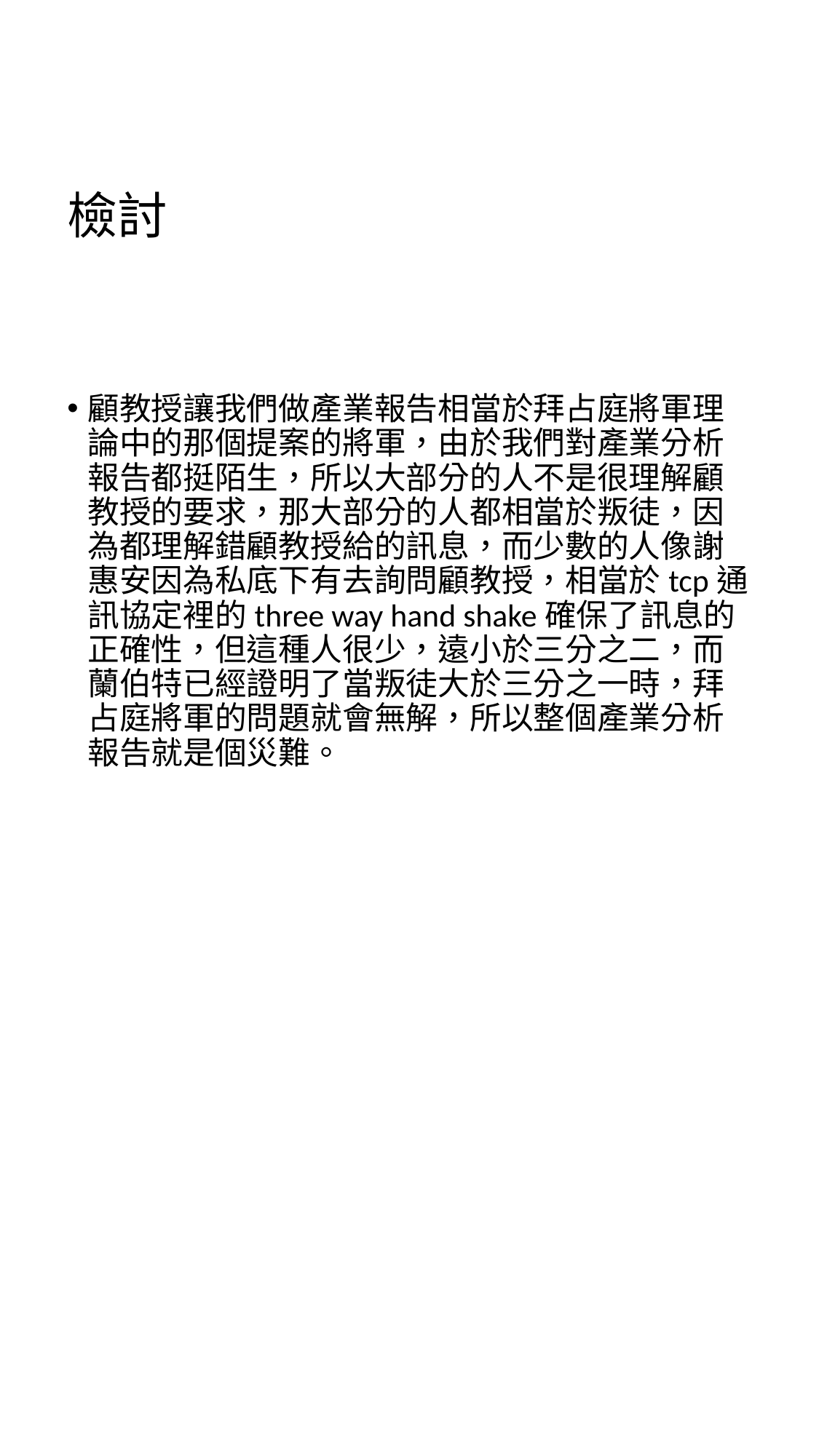

# 檢討
顧教授讓我們做產業報告相當於拜占庭將軍理論中的那個提案的將軍，由於我們對產業分析報告都挺陌生，所以大部分的人不是很理解顧教授的要求，那大部分的人都相當於叛徒，因為都理解錯顧教授給的訊息，而少數的人像謝惠安因為私底下有去詢問顧教授，相當於tcp通訊協定裡的three way hand shake確保了訊息的正確性，但這種人很少，遠小於三分之二，而蘭伯特已經證明了當叛徒大於三分之一時，拜占庭將軍的問題就會無解，所以整個產業分析報告就是個災難。